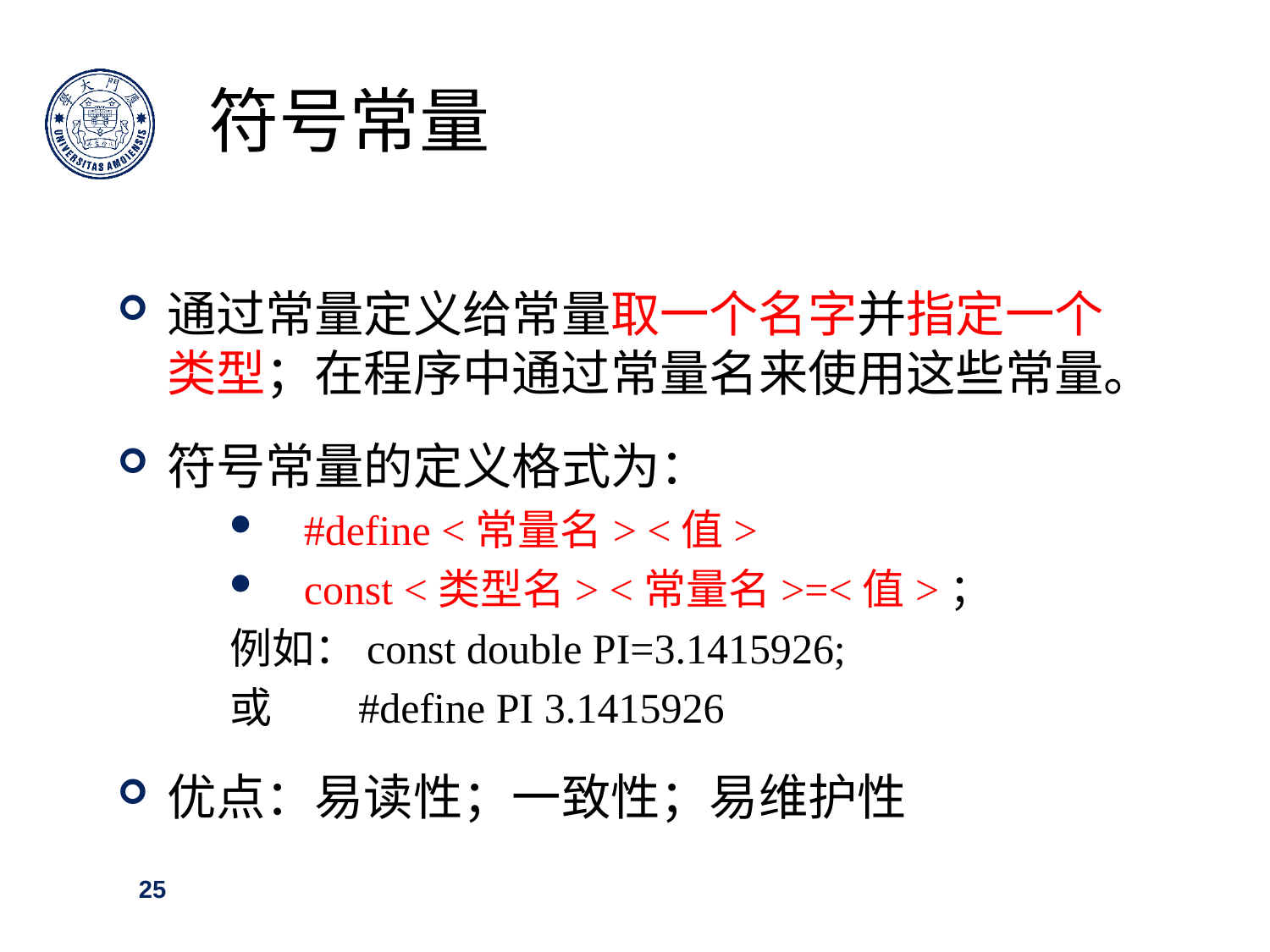

符号常量
通过常量定义给常量取一个名字并指定一个类型；在程序中通过常量名来使用这些常量。

符号常量的定义格式为：
#define <常量名> <值>
const <类型名> <常量名>=<值>；
例如：const double PI=3.1415926;
或        #define PI 3.1415926

优点：易读性；一致性；易维护性

25